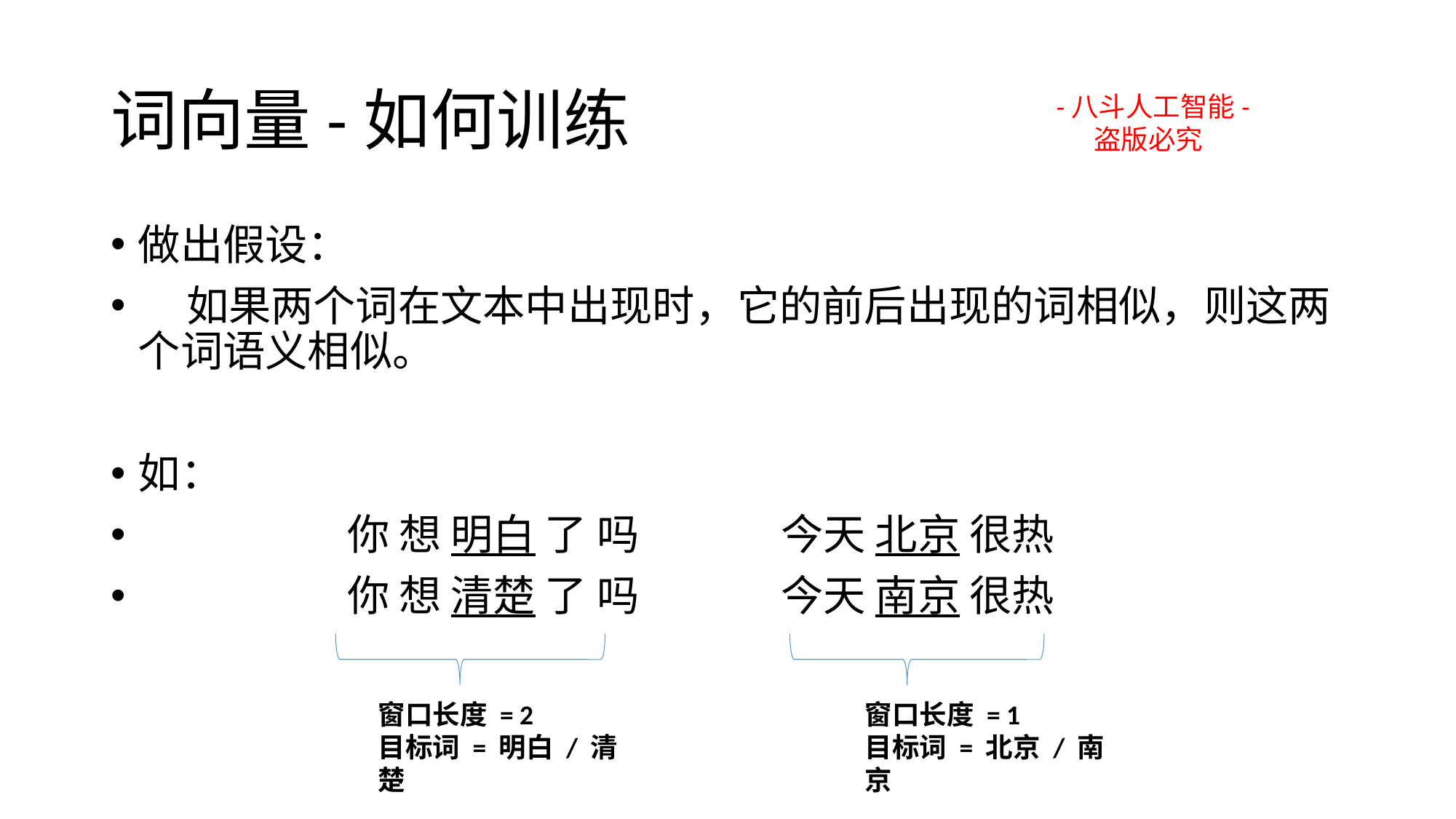

# 词向量-如何训练
-八斗人工智能-
     盗版必究
做出假设：
    如果两个词在文本中出现时，它的前后出现的词相似，则这两个词语义相似。

如：
                     你 想 明白 了 吗               今天 北京 很热
                     你 想 清楚 了 吗               今天 南京 很热

窗口长度 = 2
目标词 = 明白 / 清楚
窗口长度 = 1
目标词 = 北京 / 南京